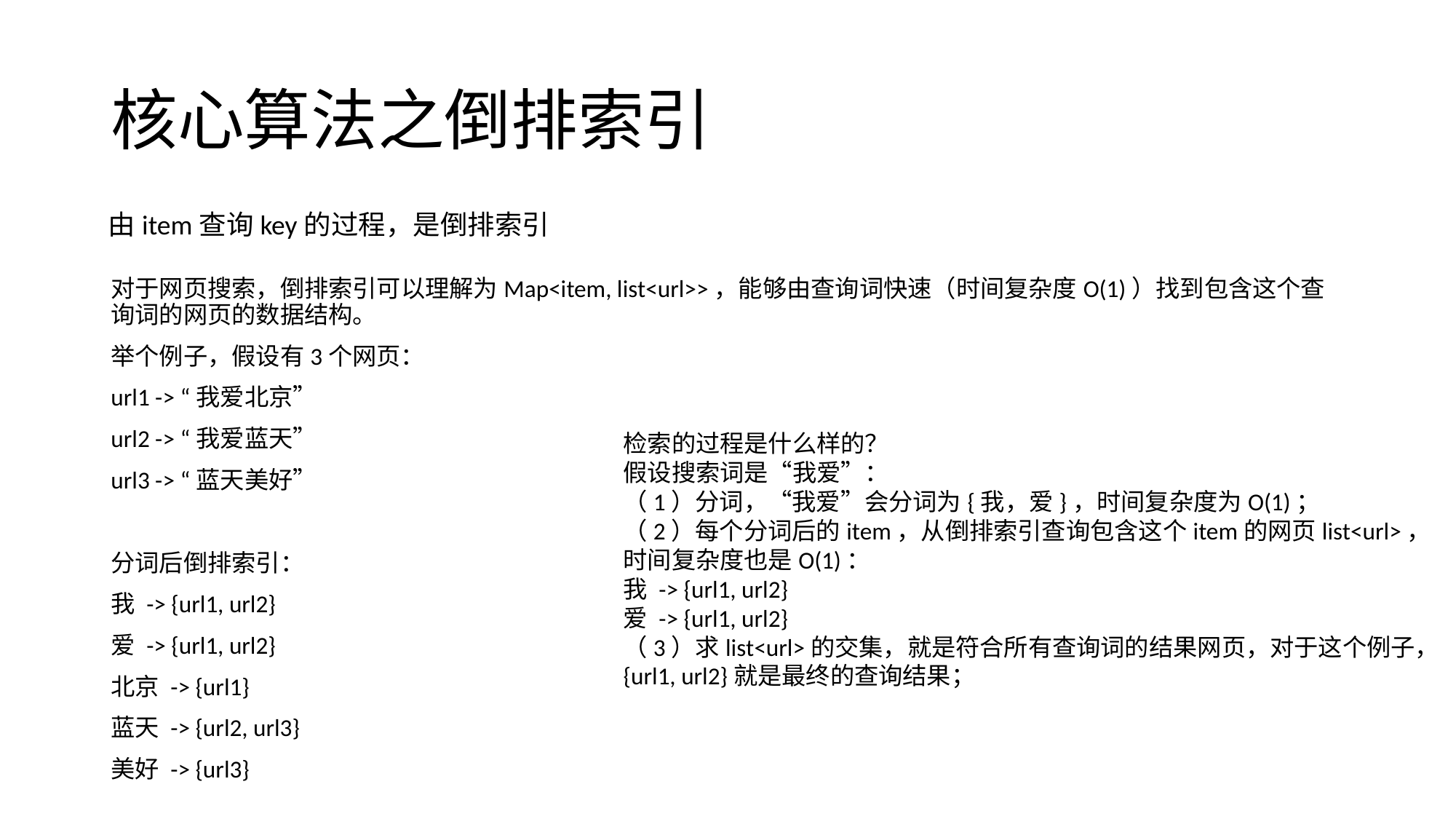

# 核心算法之倒排索引
由item查询key的过程，是倒排索引
对于网页搜索，倒排索引可以理解为Map<item, list<url>>，能够由查询词快速（时间复杂度O(1)）找到包含这个查询词的网页的数据结构。
举个例子，假设有3个网页：
url1 -> “我爱北京”
url2 -> “我爱蓝天”
url3 -> “蓝天美好”

分词后倒排索引：
我 -> {url1, url2}
爱 -> {url1, url2}
北京 -> {url1}
蓝天 -> {url2, url3}
美好 -> {url3}

检索的过程是什么样的？
假设搜索词是“我爱”：
（1）分词，“我爱”会分词为{我，爱}，时间复杂度为O(1)；
（2）每个分词后的item，从倒排索引查询包含这个item的网页list<url>，时间复杂度也是O(1)：
我 -> {url1, url2}
爱 -> {url1, url2}
（3）求list<url>的交集，就是符合所有查询词的结果网页，对于这个例子，{url1, url2}就是最终的查询结果；